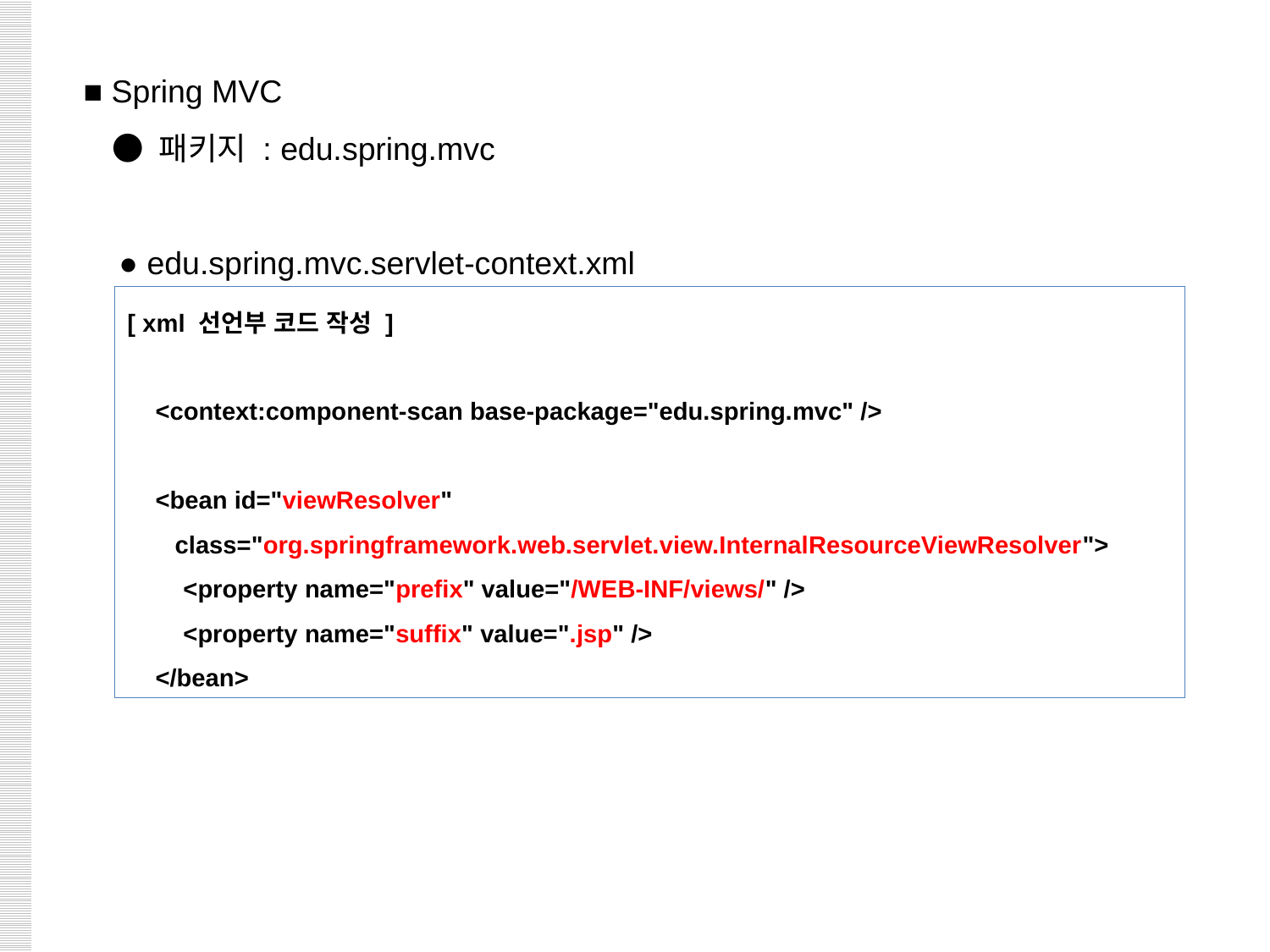

■ Spring MVC
    ● 패키지 : edu.spring.mvc

    ● edu.spring.mvc.servlet-context.xml
[ xml 선언부 코드 작성 ]

    <context:component-scan base-package="edu.spring.mvc" />

    <bean id="viewResolver" class="org.springframework.web.servlet.view.InternalResourceViewResolver">
        <property name="prefix" value="/WEB-INF/views/" />
        <property name="suffix" value=".jsp" />
    </bean>